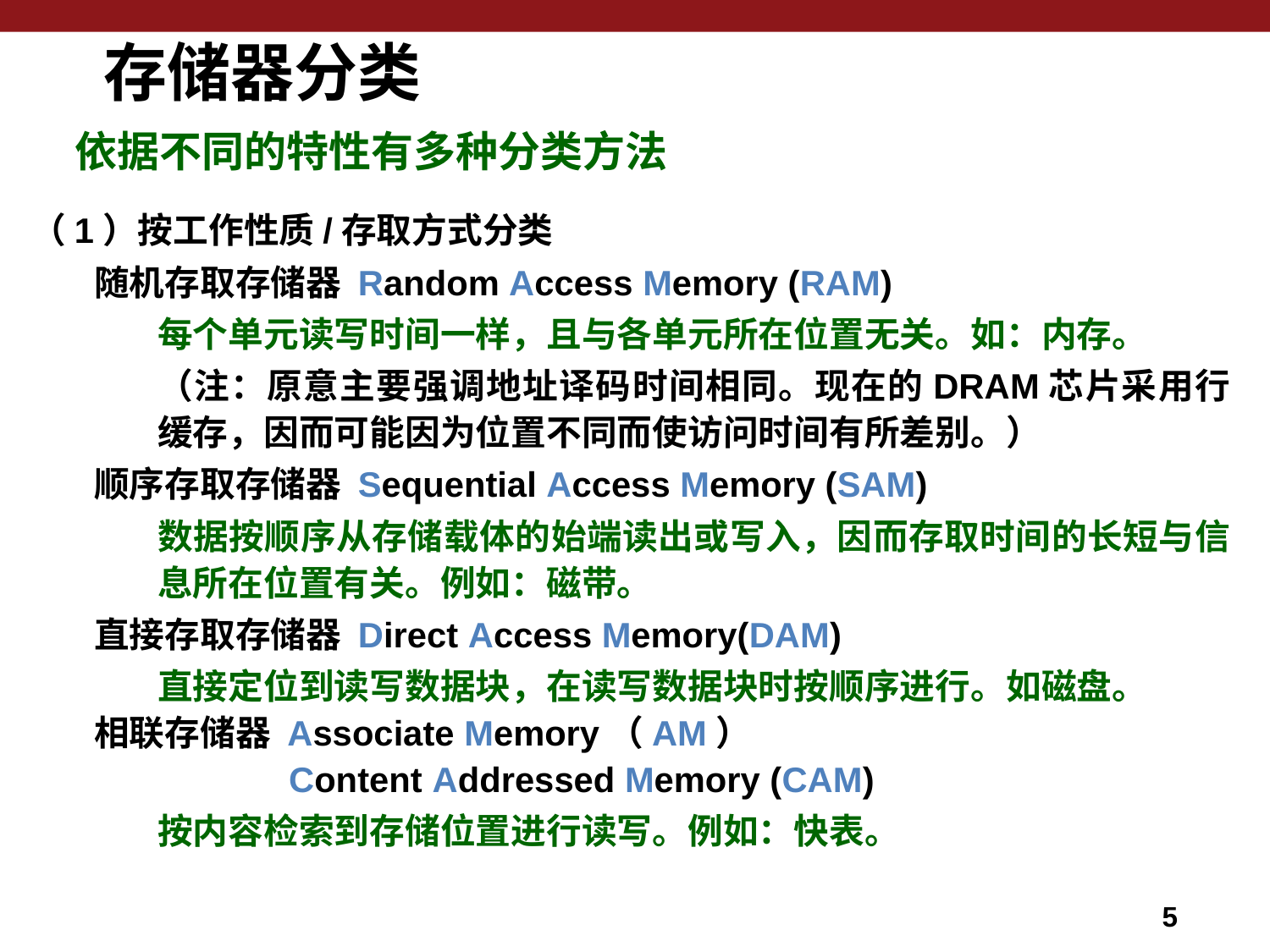

存储器分类
依据不同的特性有多种分类方法
（1）按工作性质/存取方式分类
随机存取存储器 Random Access Memory (RAM)
每个单元读写时间一样，且与各单元所在位置无关。如：内存。
（注：原意主要强调地址译码时间相同。现在的DRAM芯片采用行缓存，因而可能因为位置不同而使访问时间有所差别。）
顺序存取存储器 Sequential Access Memory (SAM)
数据按顺序从存储载体的始端读出或写入，因而存取时间的长短与信息所在位置有关。例如：磁带。
直接存取存储器 Direct Access Memory(DAM)
直接定位到读写数据块，在读写数据块时按顺序进行。如磁盘。
相联存储器 Associate Memory（AM）
                    Content Addressed Memory (CAM)
按内容检索到存储位置进行读写。例如：快表。
5